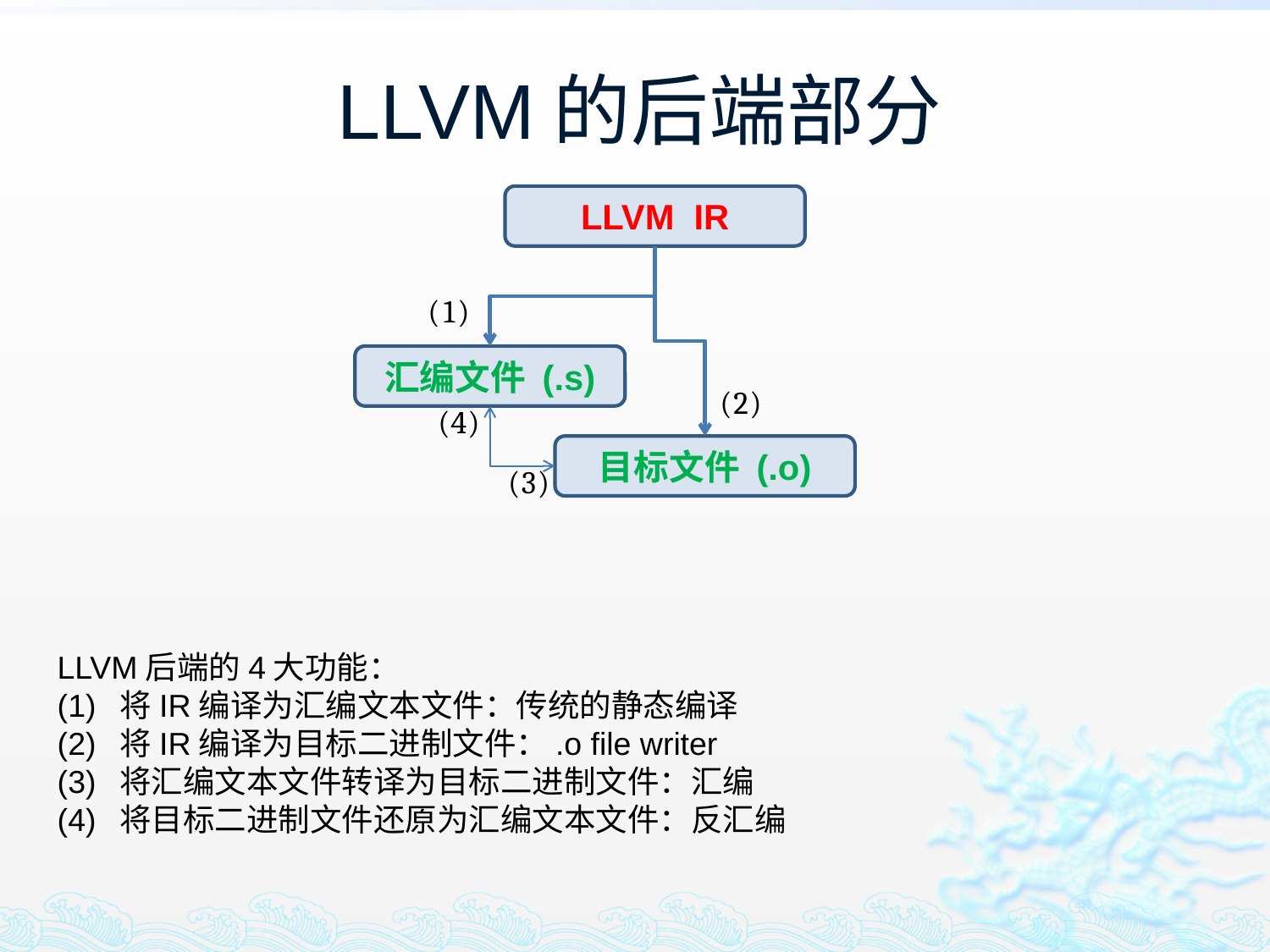

# LLVM的后端部分
LLVM  IR

(1)
汇编文件 (.s)
(2)
(4)
目标文件 (.o)
(3)
LLVM后端的4大功能：
 将IR编译为汇编文本文件：传统的静态编译
 将IR编译为目标二进制文件：.o file writer
 将汇编文本文件转译为目标二进制文件：汇编
 将目标二进制文件还原为汇编文本文件：反汇编